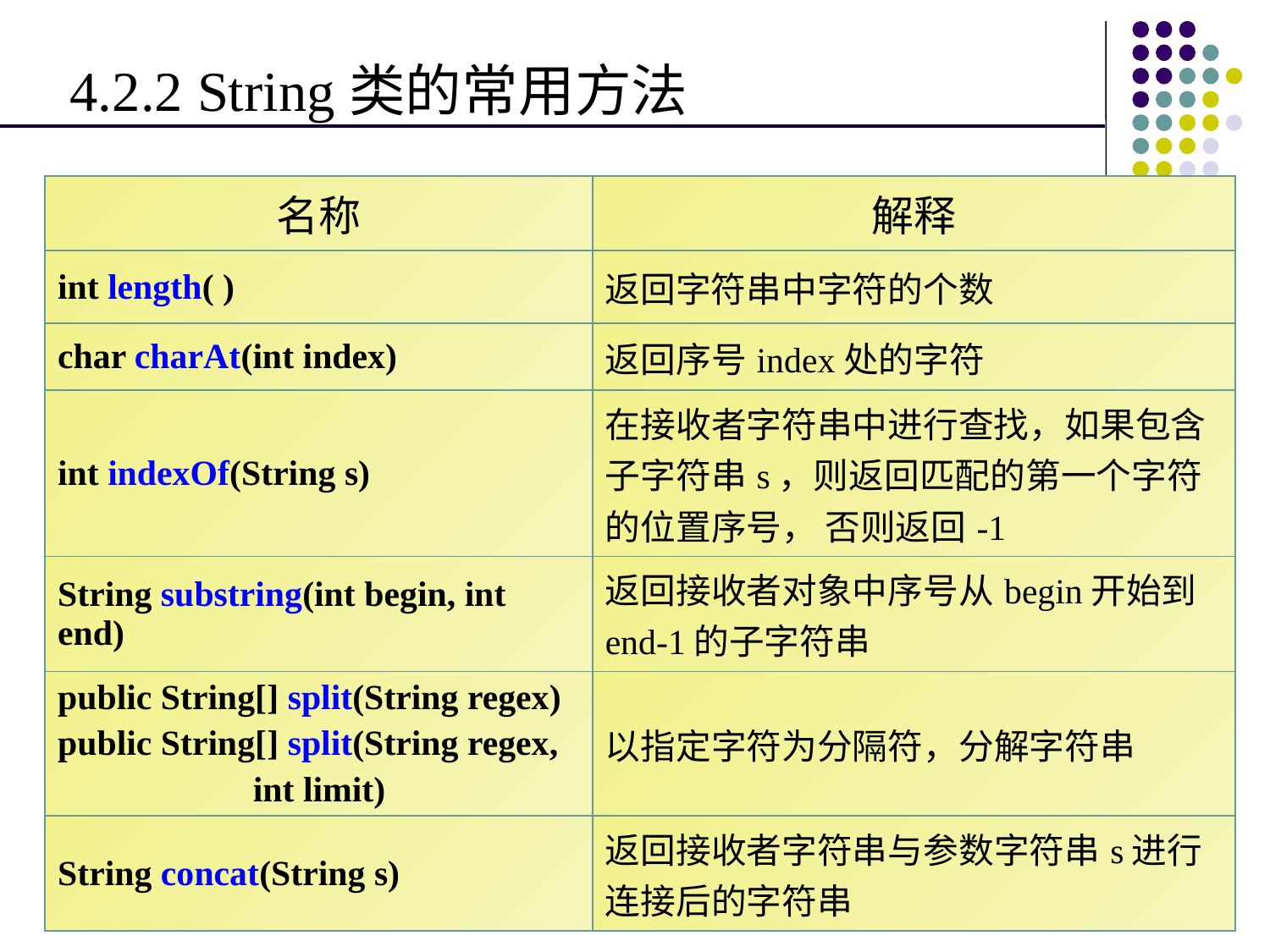

4.2.2 String类的常用方法
| 名称 | 解释 |
| --- | --- |
| int length( ) | 返回字符串中字符的个数 |
| char charAt(int index) | 返回序号index处的字符 |
| int indexOf(String s) | 在接收者字符串中进行查找，如果包含子字符串s，则返回匹配的第一个字符的位置序号， 否则返回-1 |
| String substring(int begin, int end) | 返回接收者对象中序号从begin开始到end-1的子字符串 |
| public String[] split(String regex) public String[] split(String regex, int limit) | 以指定字符为分隔符，分解字符串 |
| String concat(String s) | 返回接收者字符串与参数字符串s进行连接后的字符串 |